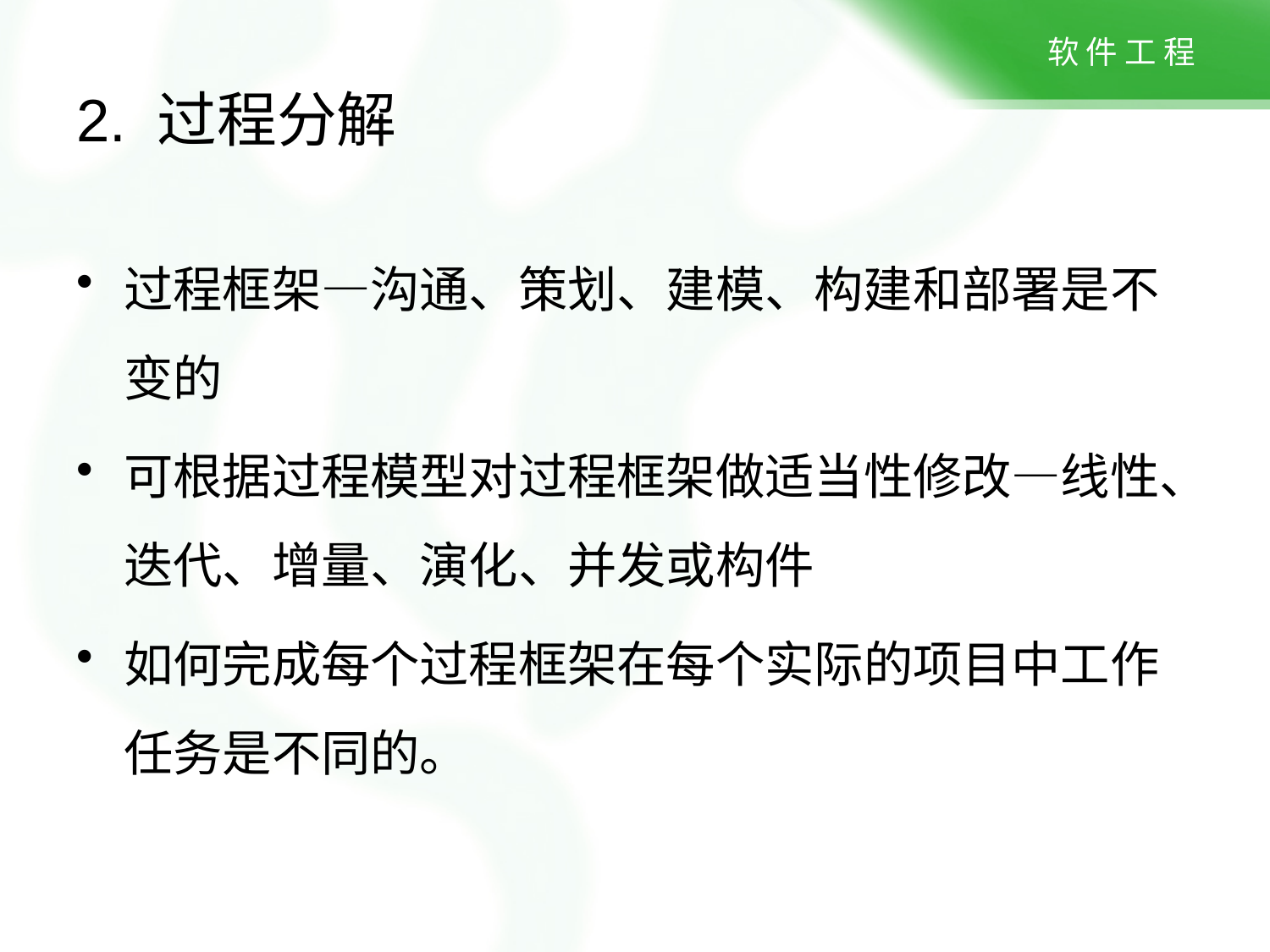

# 2. 过程分解
过程框架—沟通、策划、建模、构建和部署是不变的
可根据过程模型对过程框架做适当性修改—线性、迭代、增量、演化、并发或构件
如何完成每个过程框架在每个实际的项目中工作任务是不同的。